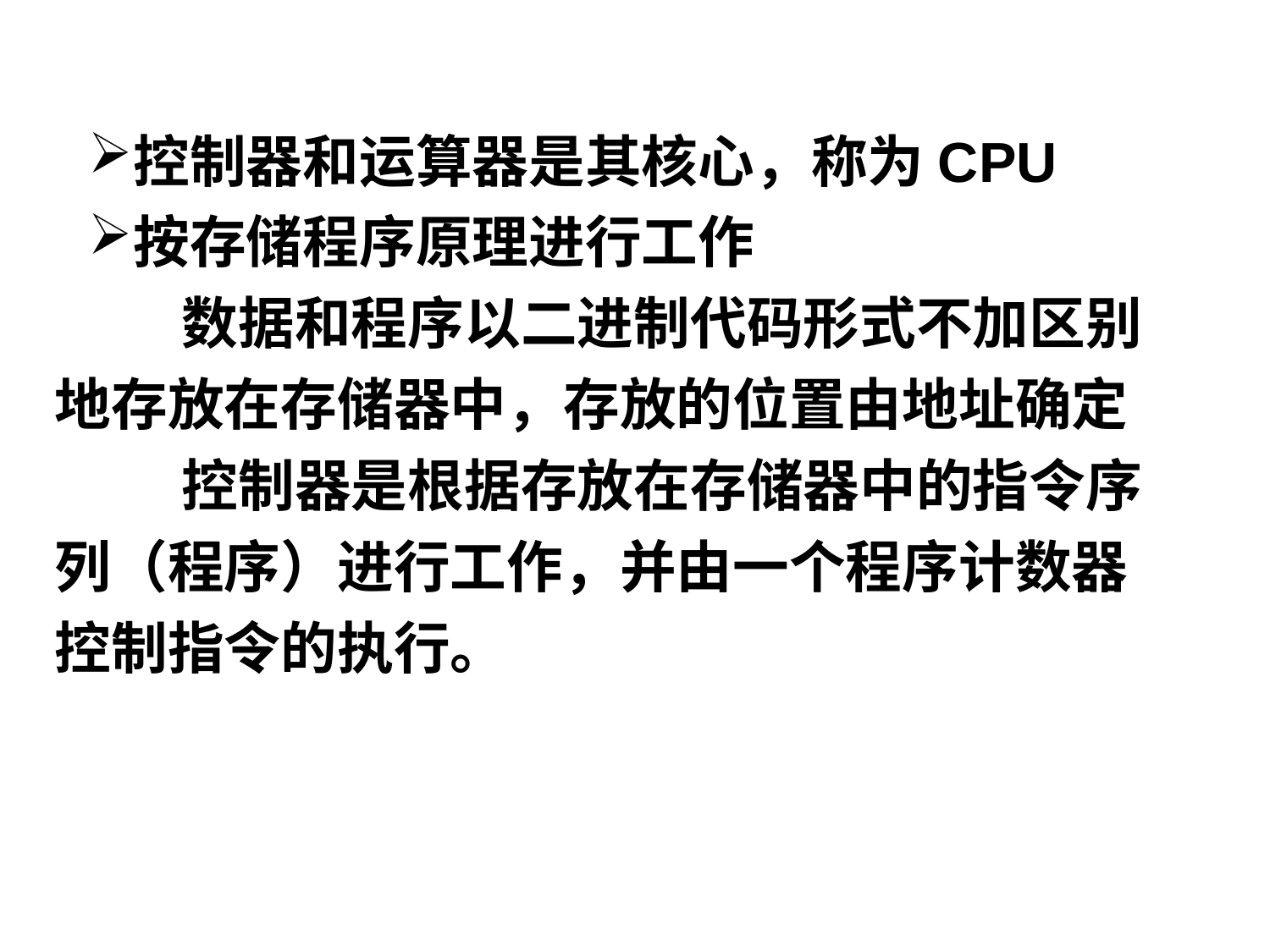

控制器和运算器是其核心，称为CPU
按存储程序原理进行工作
	数据和程序以二进制代码形式不加区别地存放在存储器中，存放的位置由地址确定
	控制器是根据存放在存储器中的指令序列（程序）进行工作，并由一个程序计数器控制指令的执行。